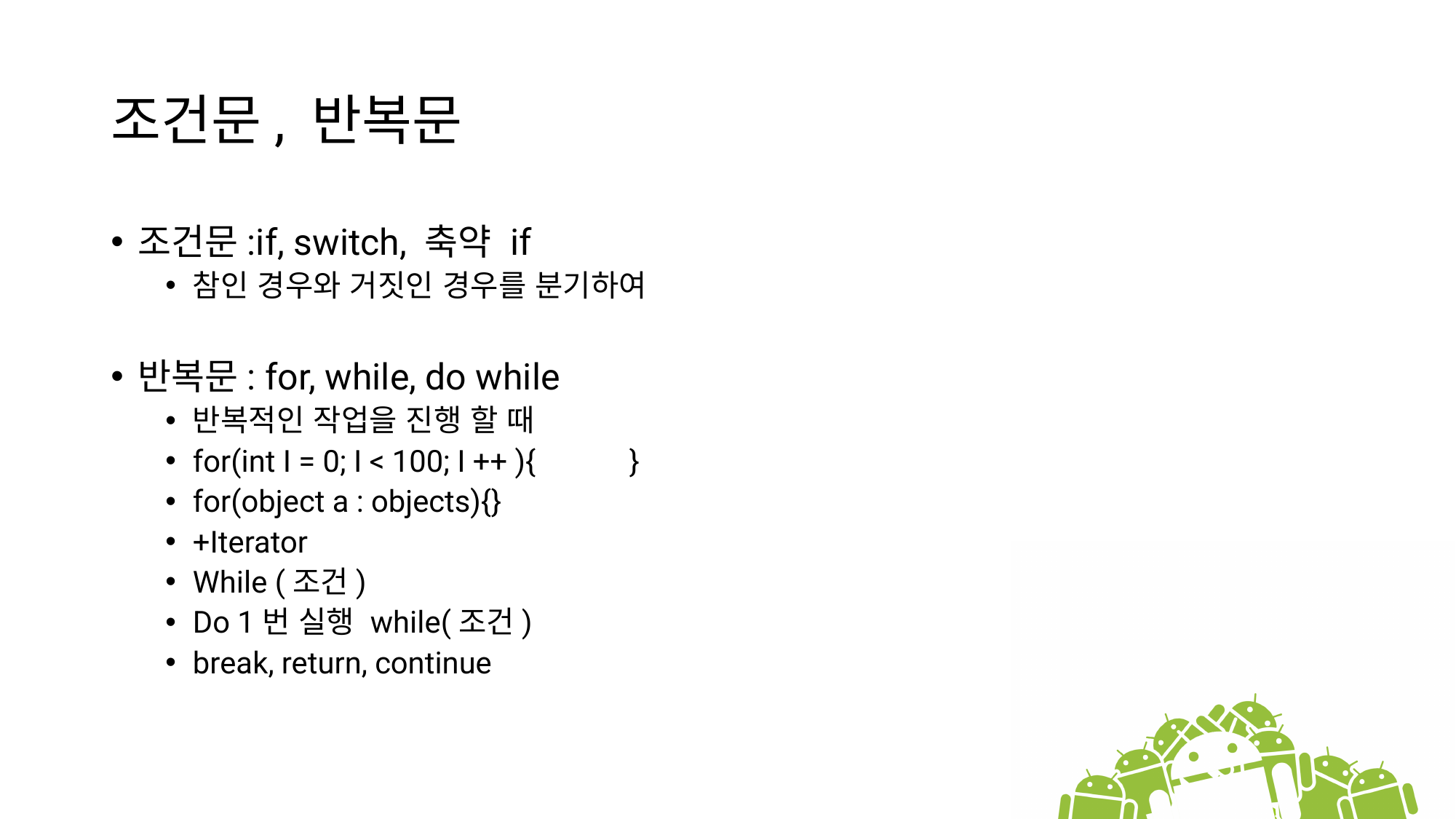

# 조건문, 반복문
조건문:if, switch, 축약 if
참인 경우와 거짓인 경우를 분기하여

반복문: for, while, do while
반복적인 작업을 진행 할 때
for(int I = 0; I < 100; I ++ ){	}
for(object a : objects){}
+Iterator
While (조건)
Do 1번 실행 while(조건)
break, return, continue